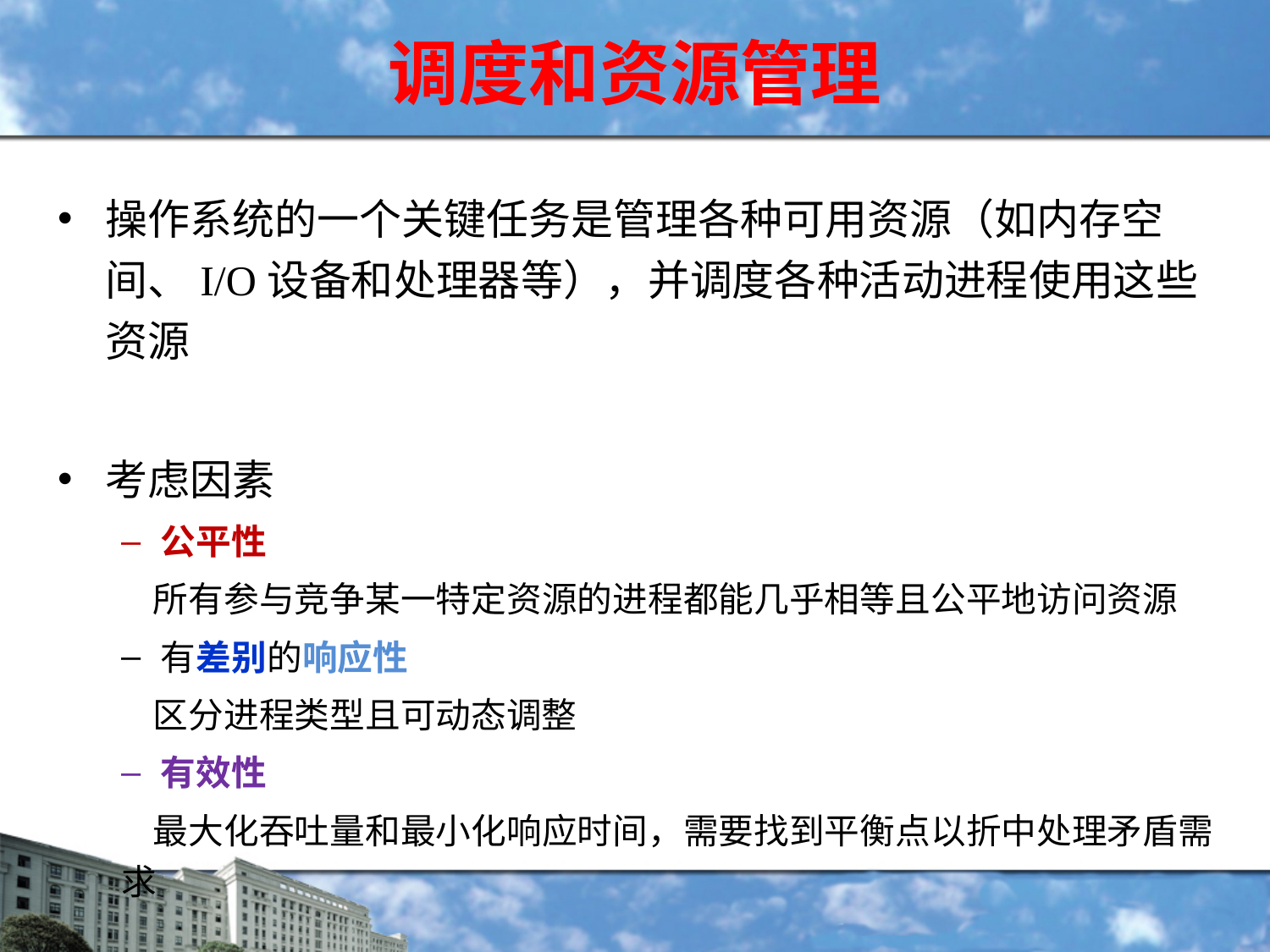

# 调度和资源管理
操作系统的一个关键任务是管理各种可用资源（如内存空间、I/O设备和处理器等），并调度各种活动进程使用这些资源

考虑因素
公平性
   所有参与竞争某一特定资源的进程都能几乎相等且公平地访问资源
有差别的响应性
   区分进程类型且可动态调整
有效性
   最大化吞吐量和最小化响应时间，需要找到平衡点以折中处理矛盾需求